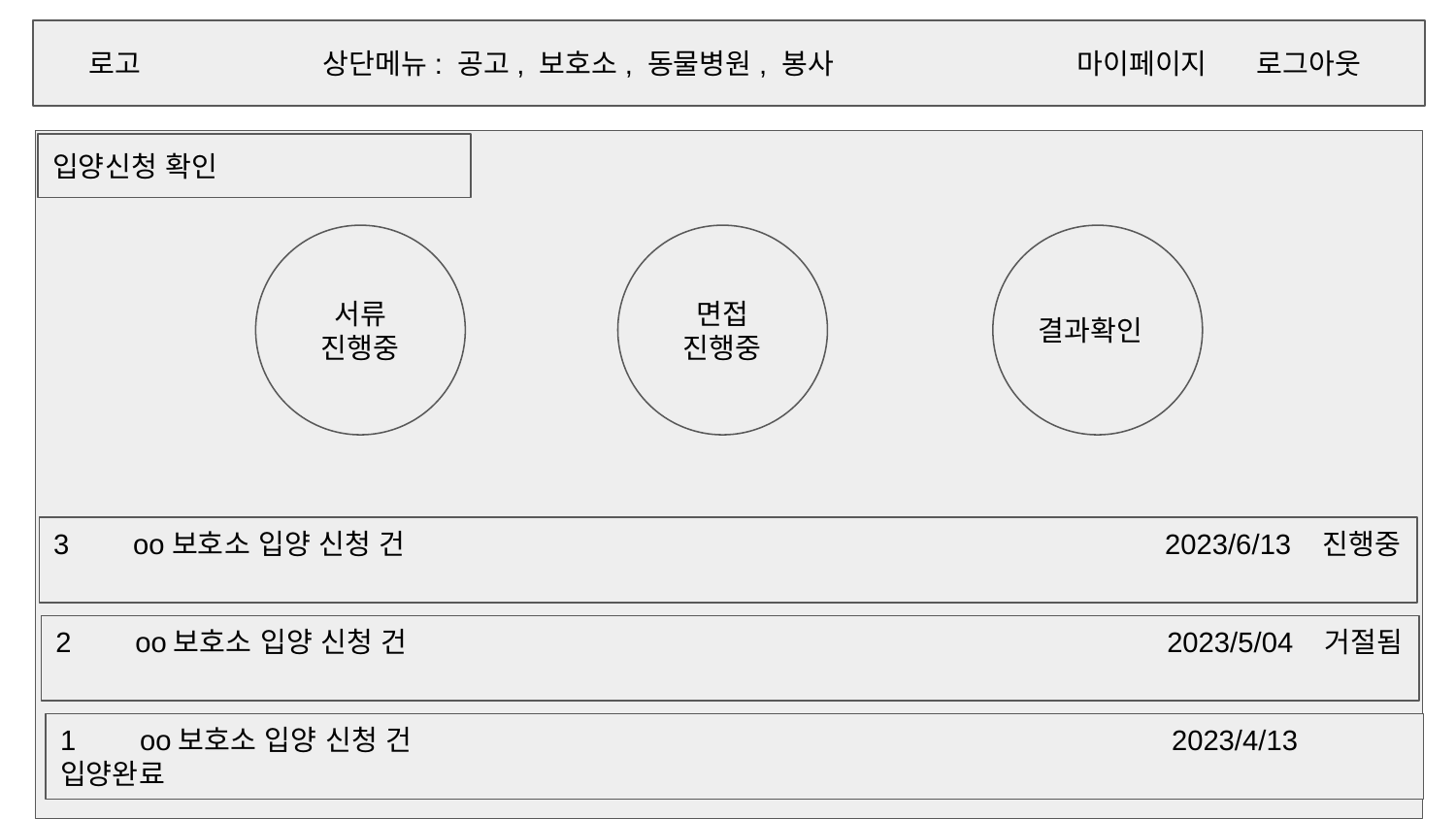

로고
상단메뉴: 공고, 보호소, 동물병원, 봉사
마이페이지
로그아웃

입양신청 확인
면접 진행중
결과확인
서류 진행중
3        oo보호소 입양 신청 건                                                                                              2023/6/13   진행중
2        oo보호소 입양 신청 건                                                                                              2023/5/04   거절됨
1        oo보호소 입양 신청 건                                                                                              2023/4/13 입양완료